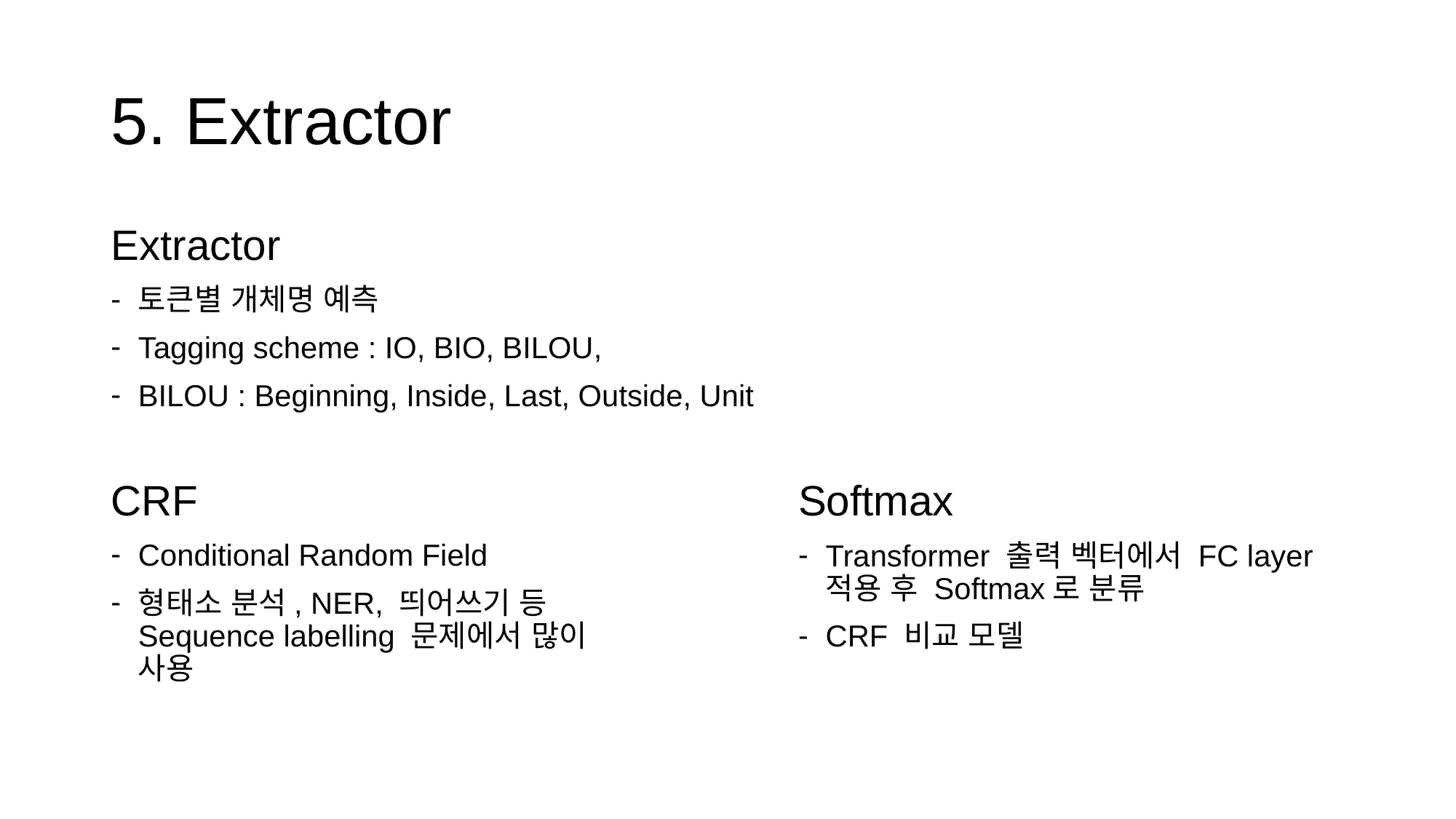

# 5. Extractor
Extractor
토큰별 개체명 예측
Tagging scheme : IO, BIO, BILOU,
BILOU : Beginning, Inside, Last, Outside, Unit

CRF
Conditional Random Field
형태소 분석, NER, 띄어쓰기 등 Sequence labelling 문제에서 많이 사용
Softmax
Transformer 출력 벡터에서 FC layer 적용 후 Softmax로 분류
CRF 비교 모델